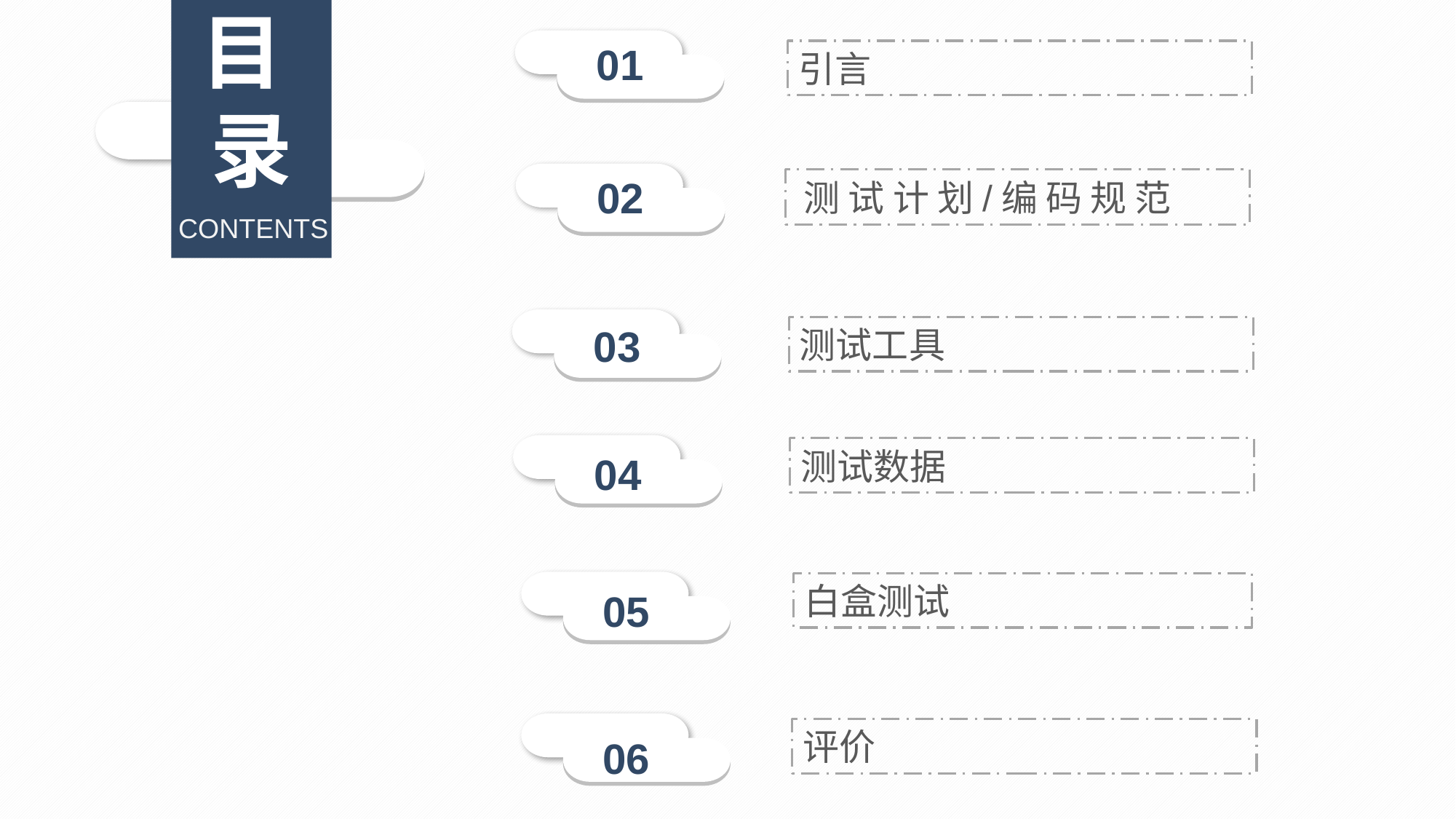

目
录

01
引言

02

测 试 计 划/编 码 规 范
CONTENTS

03
测试工具

04
测试数据

05
白盒测试

06
评价